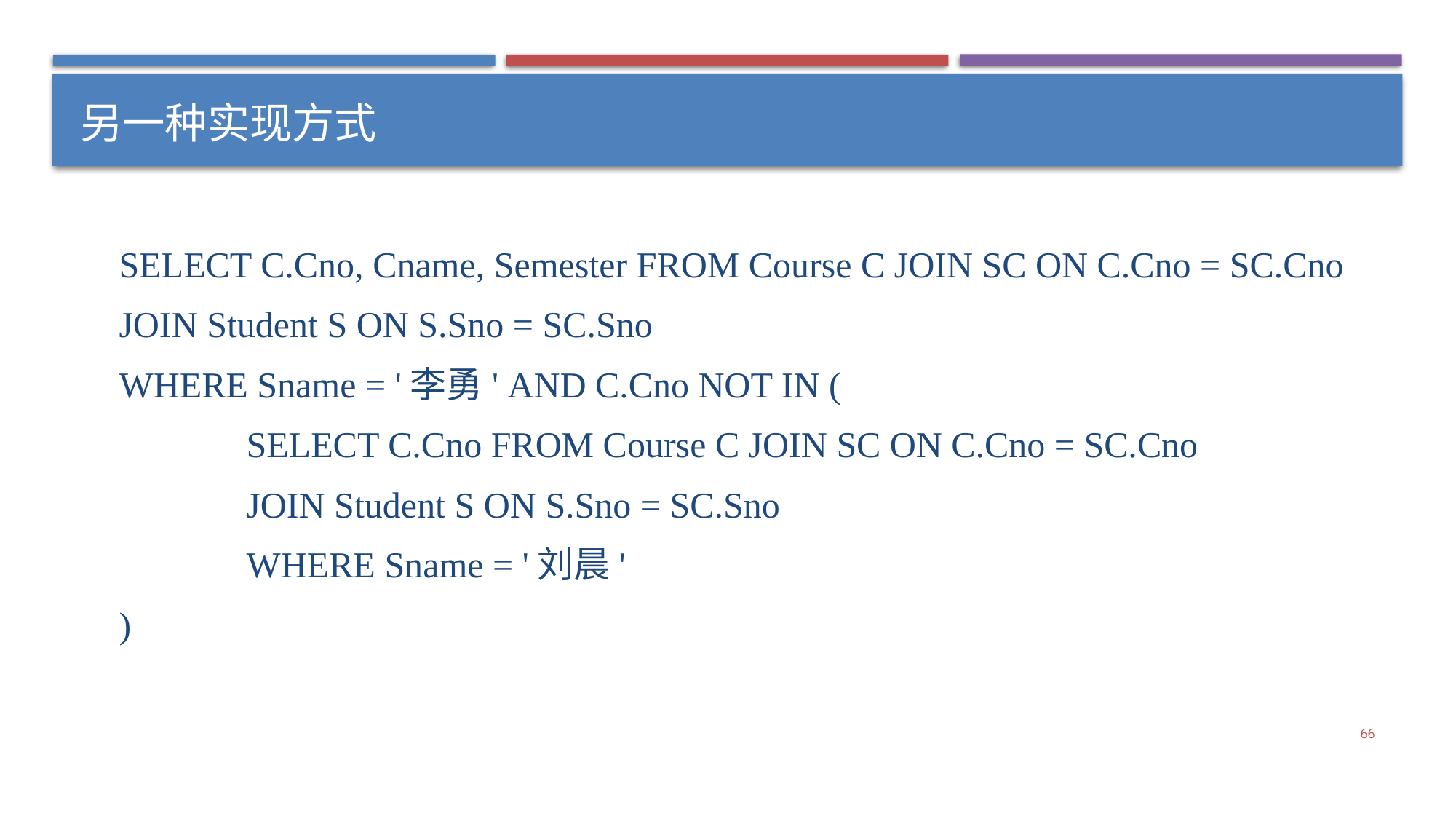

# 另一种实现方式
SELECT C.Cno, Cname, Semester FROM Course C JOIN SC ON C.Cno = SC.Cno
JOIN Student S ON S.Sno = SC.Sno
WHERE Sname = '李勇' AND C.Cno NOT IN (
	  SELECT C.Cno FROM Course C JOIN SC ON C.Cno = SC.Cno
	  JOIN Student S ON S.Sno = SC.Sno
	  WHERE Sname = '刘晨'
)
66
66/76